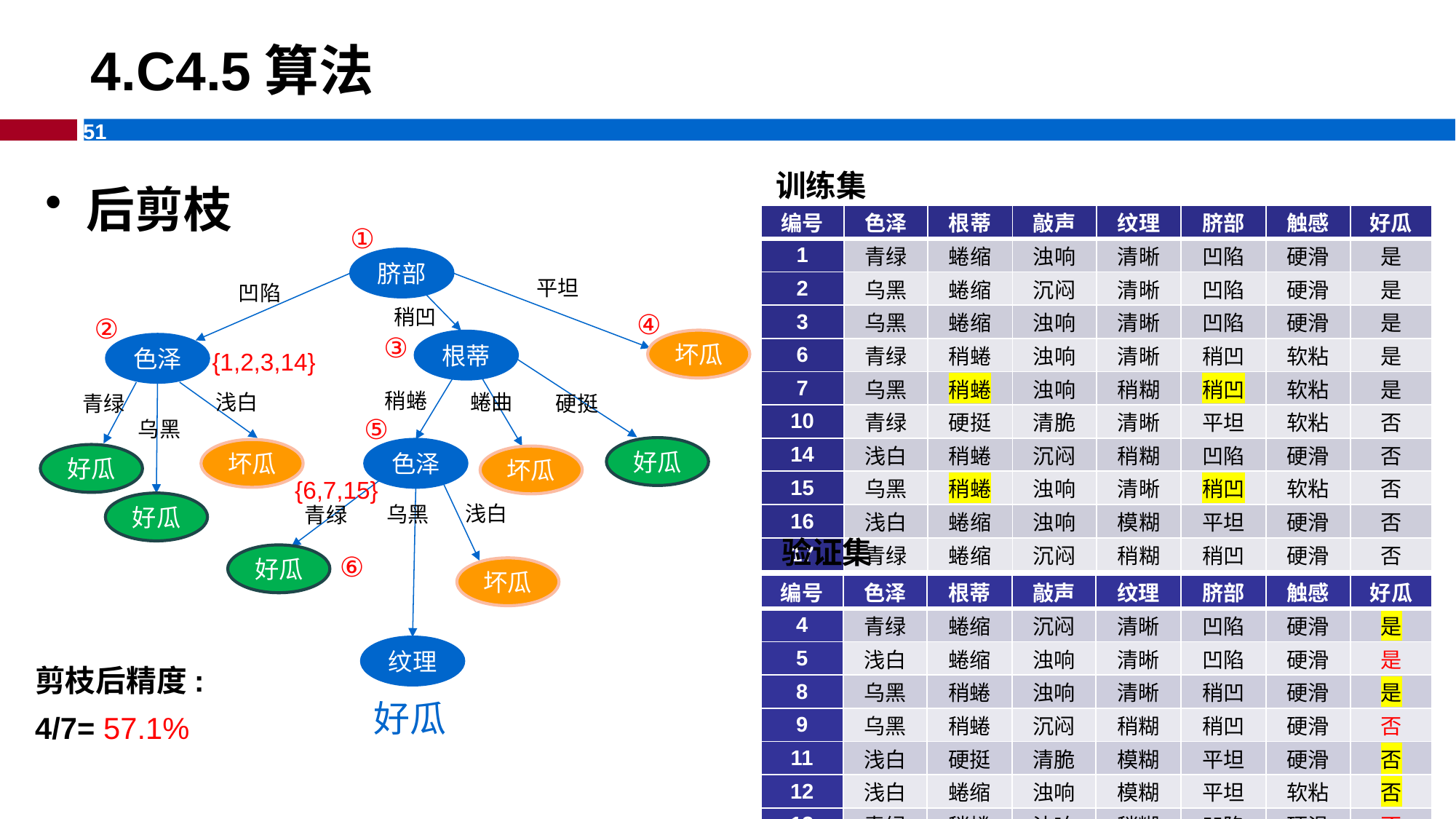

# 4.C4.5算法
训练集
后剪枝

| 编号 | 色泽 | 根蒂 | 敲声 | 纹理 | 脐部 | 触感 | 好瓜 |
| --- | --- | --- | --- | --- | --- | --- | --- |
| 1 | 青绿 | 蜷缩 | 浊响 | 清晰 | 凹陷 | 硬滑 | 是 |
| 2 | 乌黑 | 蜷缩 | 沉闷 | 清晰 | 凹陷 | 硬滑 | 是 |
| 3 | 乌黑 | 蜷缩 | 浊响 | 清晰 | 凹陷 | 硬滑 | 是 |
| 6 | 青绿 | 稍蜷 | 浊响 | 清晰 | 稍凹 | 软粘 | 是 |
| 7 | 乌黑 | 稍蜷 | 浊响 | 稍糊 | 稍凹 | 软粘 | 是 |
| 10 | 青绿 | 硬挺 | 清脆 | 清晰 | 平坦 | 软粘 | 否 |
| 14 | 浅白 | 稍蜷 | 沉闷 | 稍糊 | 凹陷 | 硬滑 | 否 |
| 15 | 乌黑 | 稍蜷 | 浊响 | 清晰 | 稍凹 | 软粘 | 否 |
| 16 | 浅白 | 蜷缩 | 浊响 | 模糊 | 平坦 | 硬滑 | 否 |
| 17 | 青绿 | 蜷缩 | 沉闷 | 稍糊 | 稍凹 | 硬滑 | 否 |
①
脐部
平坦
凹陷
稍凹
④
②
③
坏瓜
根蒂
色泽
{1,2,3,14}
稍蜷
浅白
蜷曲
硬挺
青绿
⑤
乌黑
好瓜
色泽
坏瓜
好瓜
坏瓜
{6,7,15}
好瓜
浅白
乌黑
青绿
验证集
⑥
好瓜
坏瓜
| 编号 | 色泽 | 根蒂 | 敲声 | 纹理 | 脐部 | 触感 | 好瓜 |
| --- | --- | --- | --- | --- | --- | --- | --- |
| 4 | 青绿 | 蜷缩 | 沉闷 | 清晰 | 凹陷 | 硬滑 | 是 |
| 5 | 浅白 | 蜷缩 | 浊响 | 清晰 | 凹陷 | 硬滑 | 是 |
| 8 | 乌黑 | 稍蜷 | 浊响 | 清晰 | 稍凹 | 硬滑 | 是 |
| 9 | 乌黑 | 稍蜷 | 沉闷 | 稍糊 | 稍凹 | 硬滑 | 否 |
| 11 | 浅白 | 硬挺 | 清脆 | 模糊 | 平坦 | 硬滑 | 否 |
| 12 | 浅白 | 蜷缩 | 浊响 | 模糊 | 平坦 | 软粘 | 否 |
| 13 | 青绿 | 稍蜷 | 浊响 | 稍糊 | 凹陷 | 硬滑 | 否 |
纹理
剪枝后精度:
4/7= 57.1%
好瓜